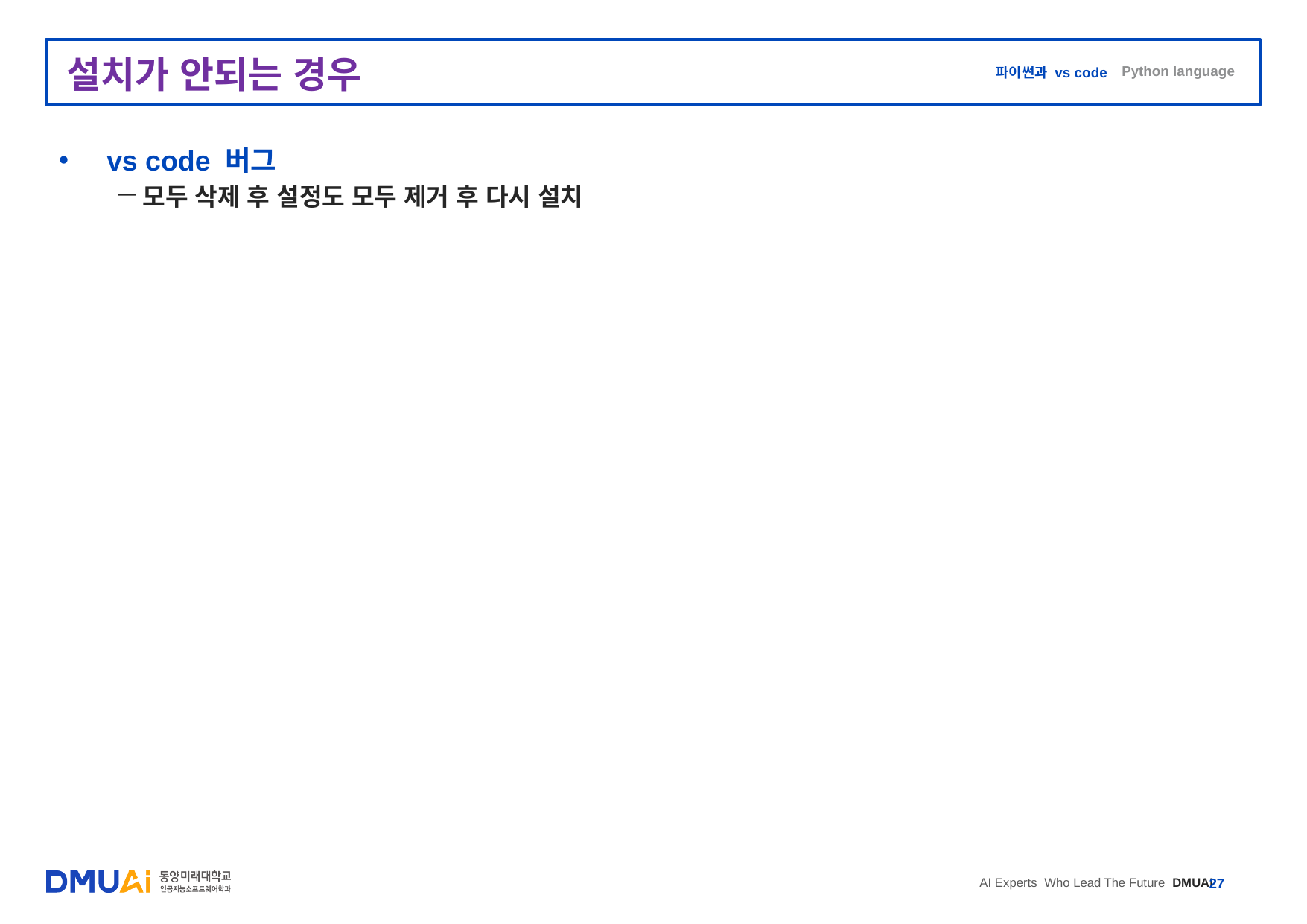

# 설치가 안되는 경우
vs code 버그
모두 삭제 후 설정도 모두 제거 후 다시 설치